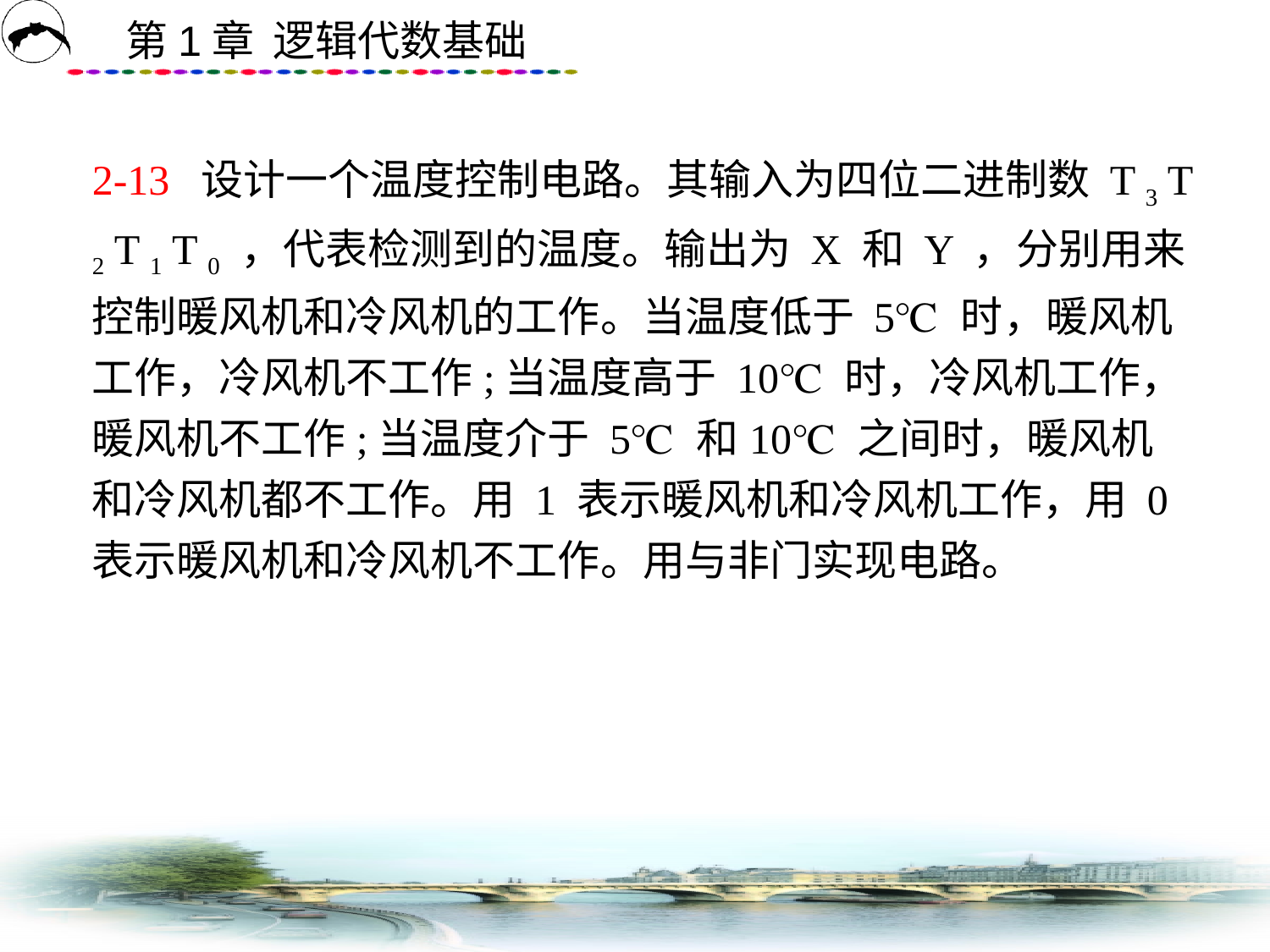

# 2-13  设计一个温度控制电路。其输入为四位二进制数 T 3 T 2 T 1 T 0 ，代表检测到的温度。输出为 X 和 Y ，分别用来控制暖风机和冷风机的工作。当温度低于 5℃ 时，暖风机工作，冷风机不工作;当温度高于 10℃ 时，冷风机工作，暖风机不工作;当温度介于 5℃ 和10℃ 之间时，暖风机和冷风机都不工作。用 1 表示暖风机和冷风机工作，用 0 表示暖风机和冷风机不工作。用与非门实现电路。